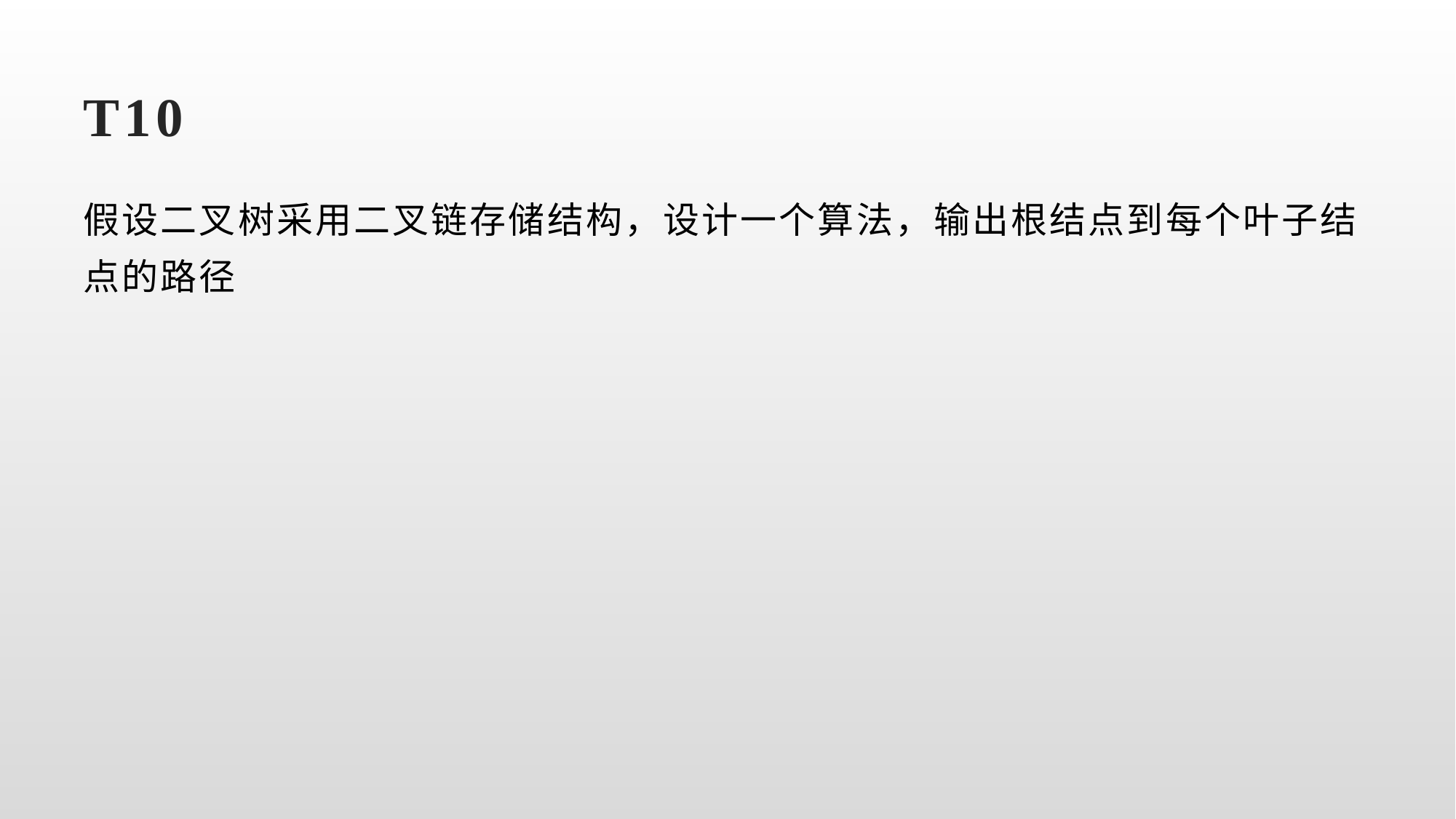

# T10
假设二叉树采用二叉链存储结构，设计一个算法，输出根结点到每个叶子结点的路径